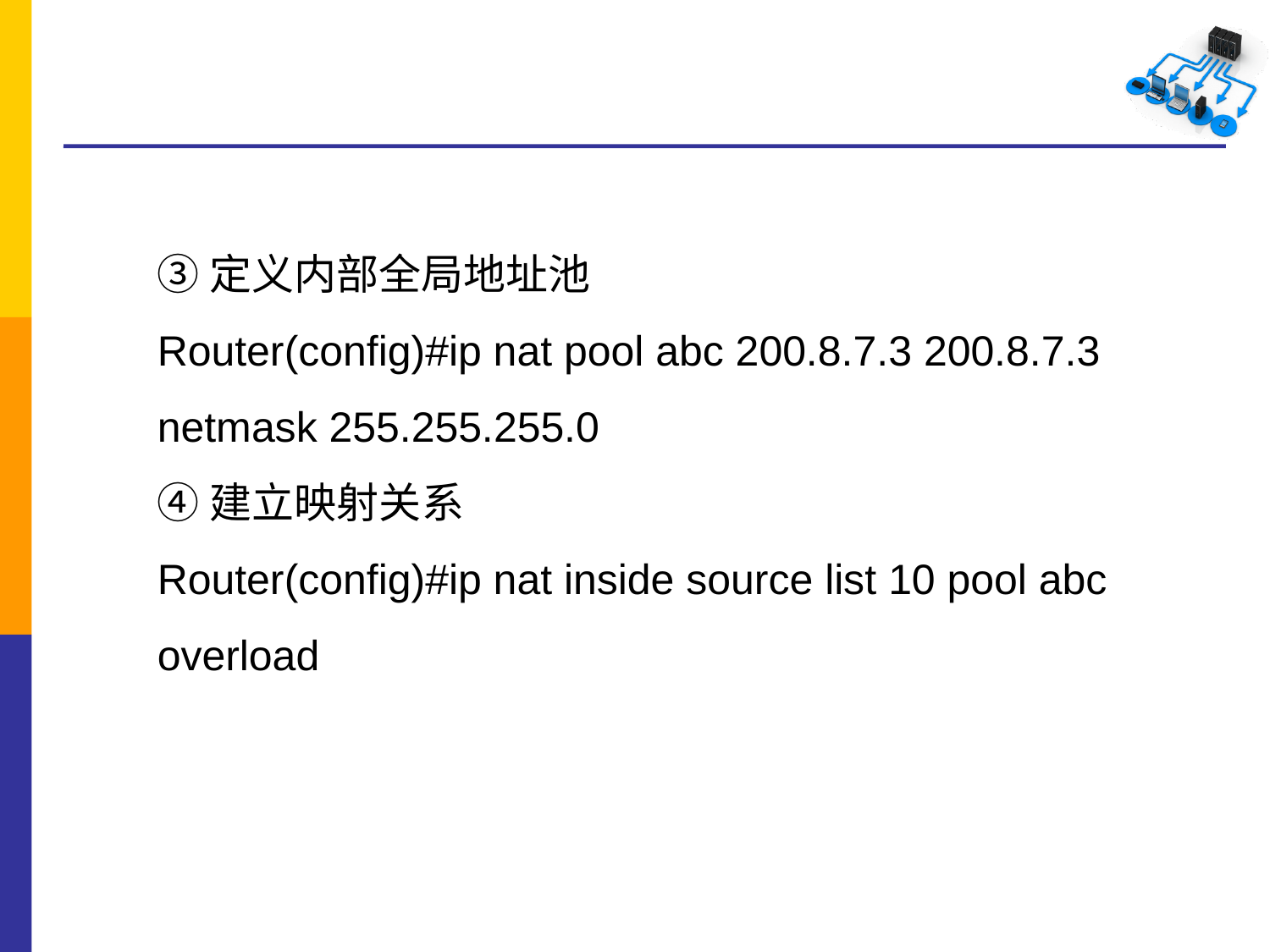

③定义内部全局地址池
Router(config)#ip nat pool abc 200.8.7.3 200.8.7.3  netmask 255.255.255.0
④建立映射关系
Router(config)#ip nat inside source list 10 pool abc  overload